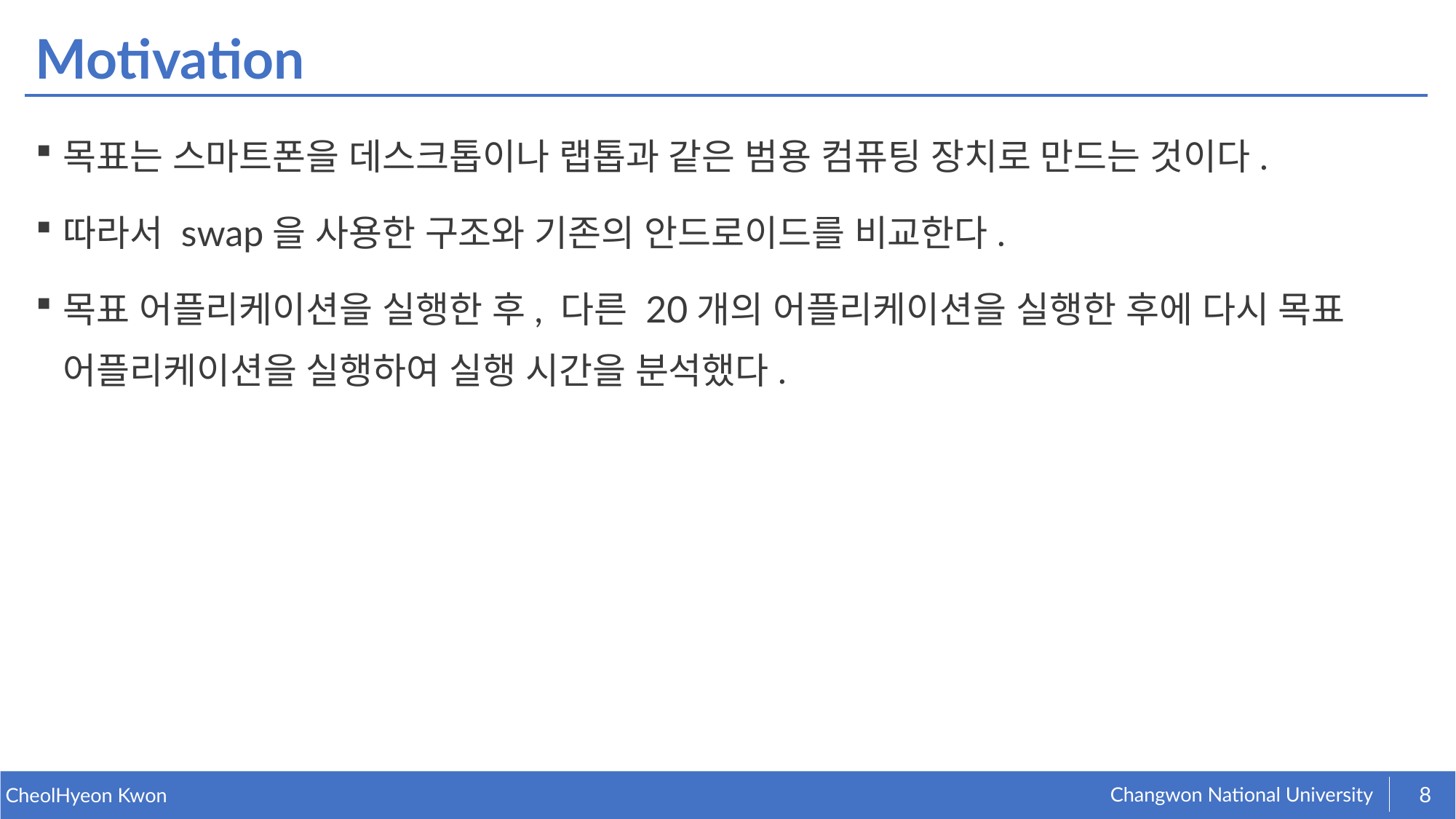

# Motivation
목표는 스마트폰을 데스크톱이나 랩톱과 같은 범용 컴퓨팅 장치로 만드는 것이다.
따라서 swap을 사용한 구조와 기존의 안드로이드를 비교한다.
목표 어플리케이션을 실행한 후, 다른 20개의 어플리케이션을 실행한 후에 다시 목표 어플리케이션을 실행하여 실행 시간을 분석했다.
8